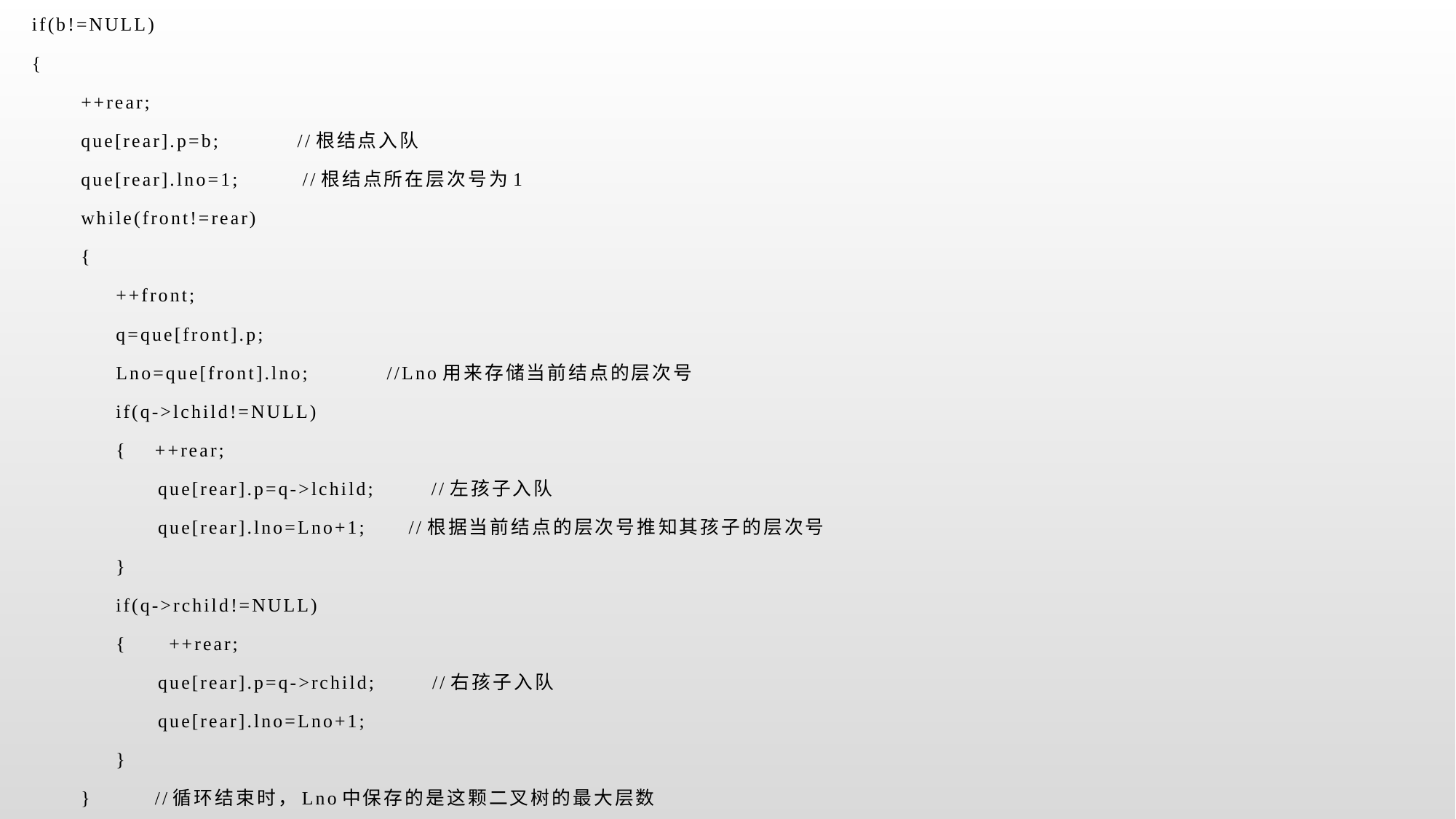

if(b!=NULL)
   {
          ++rear;
          que[rear].p=b;           //根结点入队
          que[rear].lno=1;         //根结点所在层次号为1
          while(front!=rear)
          {
               ++front;
               q=que[front].p;
               Lno=que[front].lno;           //Lno用来存储当前结点的层次号
               if(q->lchild!=NULL)
               {    ++rear;
                     que[rear].p=q->lchild;        //左孩子入队
                     que[rear].lno=Lno+1;      //根据当前结点的层次号推知其孩子的层次号
               }
               if(q->rchild!=NULL)
               {      ++rear;
                     que[rear].p=q->rchild;        //右孩子入队
                     que[rear].lno=Lno+1;
               }
          }         //循环结束时，Lno中保存的是这颗二叉树的最大层数